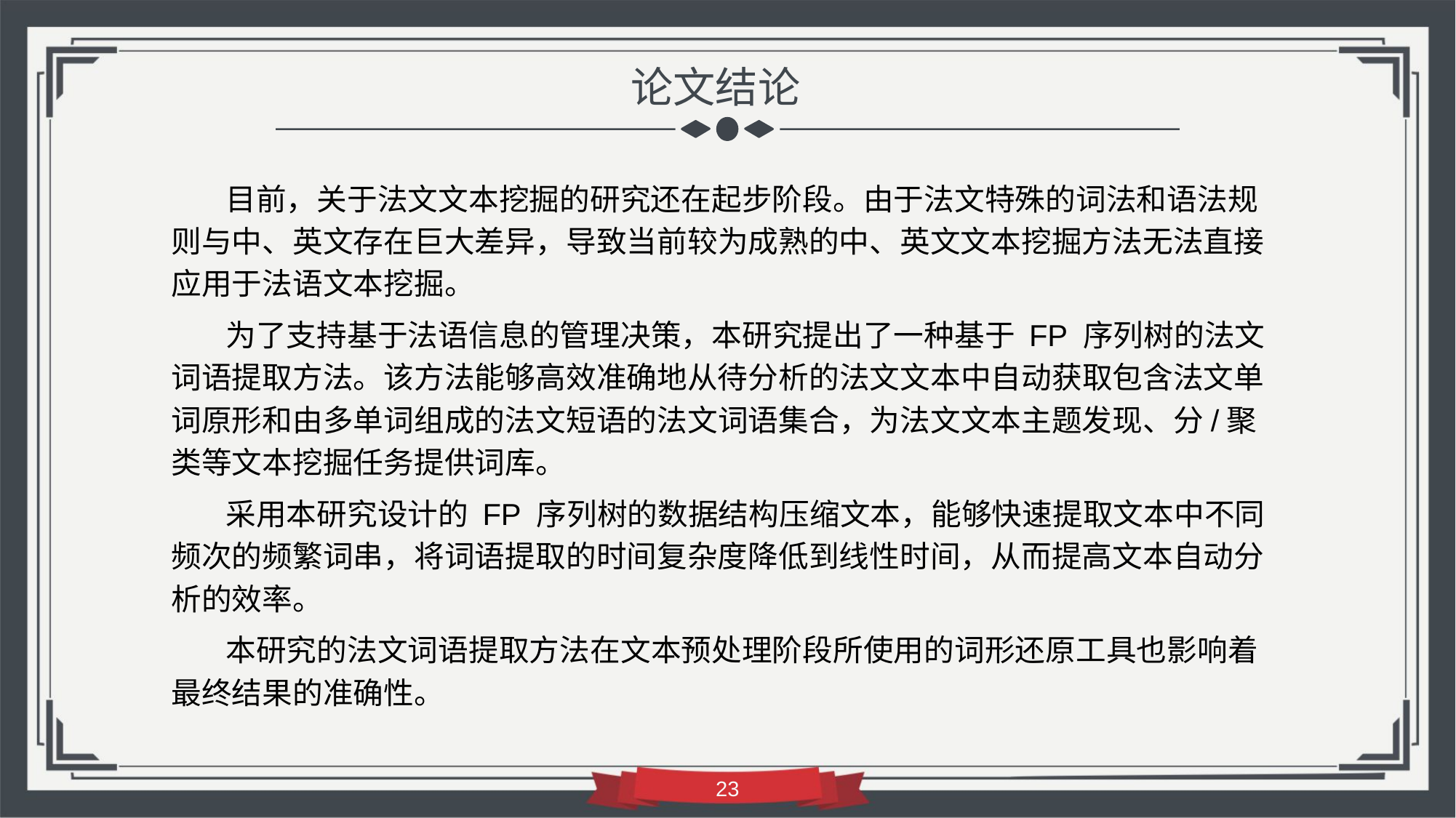

论文结论

目前，关于法文文本挖掘的研究还在起步阶段。由于法文特殊的词法和语法规则与中、英文存在巨大差异，导致当前较为成熟的中、英文文本挖掘方法无法直接应用于法语文本挖掘。
为了支持基于法语信息的管理决策，本研究提出了一种基于 FP 序列树的法文词语提取方法。该方法能够高效准确地从待分析的法文文本中自动获取包含法文单词原形和由多单词组成的法文短语的法文词语集合，为法文文本主题发现、分/聚类等文本挖掘任务提供词库。
采用本研究设计的 FP 序列树的数据结构压缩文本，能够快速提取文本中不同频次的频繁词串，将词语提取的时间复杂度降低到线性时间，从而提高文本自动分析的效率。
本研究的法文词语提取方法在文本预处理阶段所使用的词形还原工具也影响着最终结果的准确性。